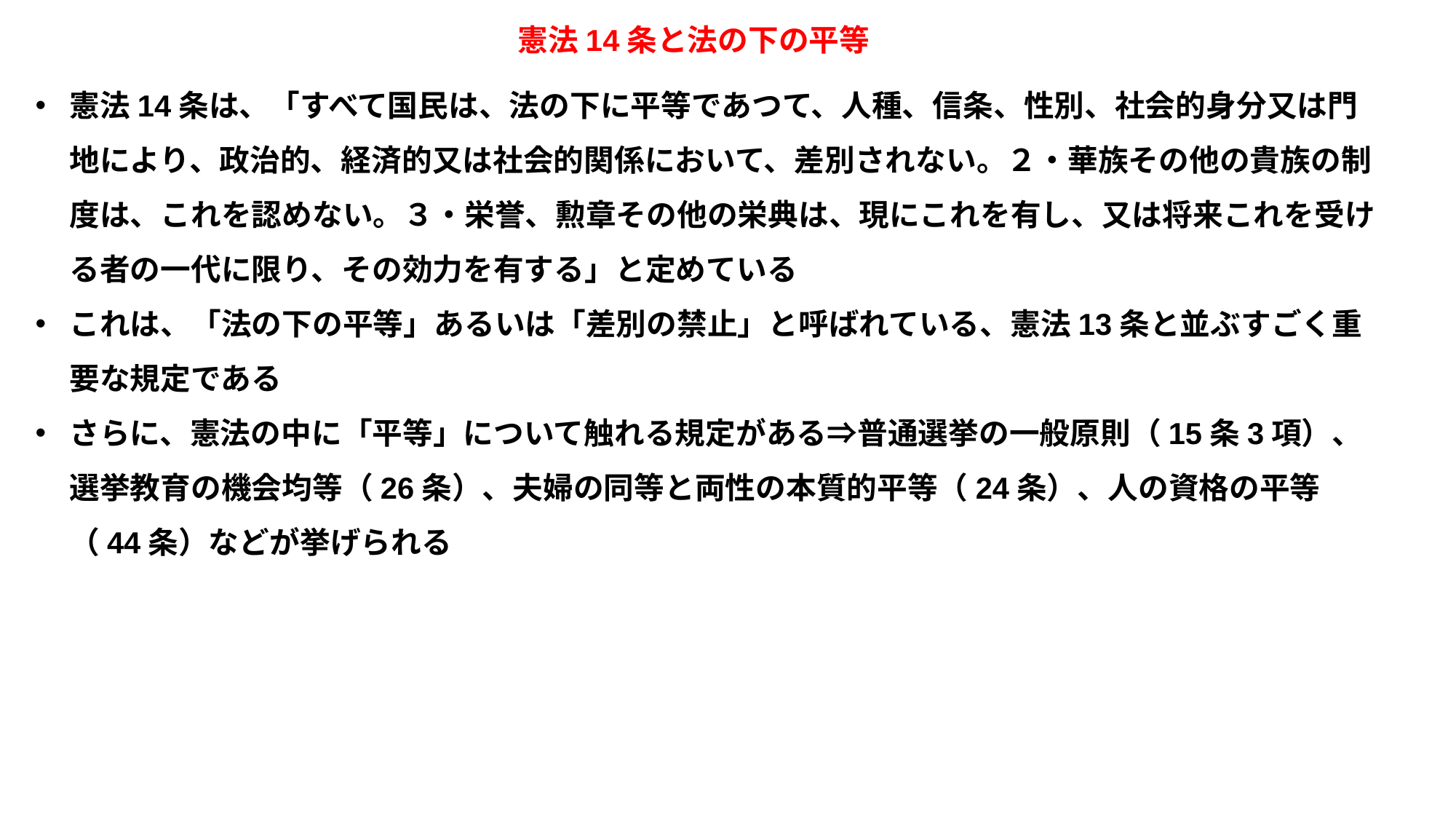

憲法14条と法の下の平等
憲法14条は、「すべて国民は、法の下に平等であつて、人種、信条、性別、社会的身分又は門地により、政治的、経済的又は社会的関係において、差別されない。２・華族その他の貴族の制度は、これを認めない。３・栄誉、勲章その他の栄典は、現にこれを有し、又は将来これを受ける者の一代に限り、その効力を有する」と定めている
これは、「法の下の平等」あるいは「差別の禁止」と呼ばれている、憲法13条と並ぶすごく重要な規定である
さらに、憲法の中に「平等」について触れる規定がある⇒普通選挙の一般原則（15条3項）、選挙教育の機会均等（26条）、夫婦の同等と両性の本質的平等（24条）、人の資格の平等（44条）などが挙げられる